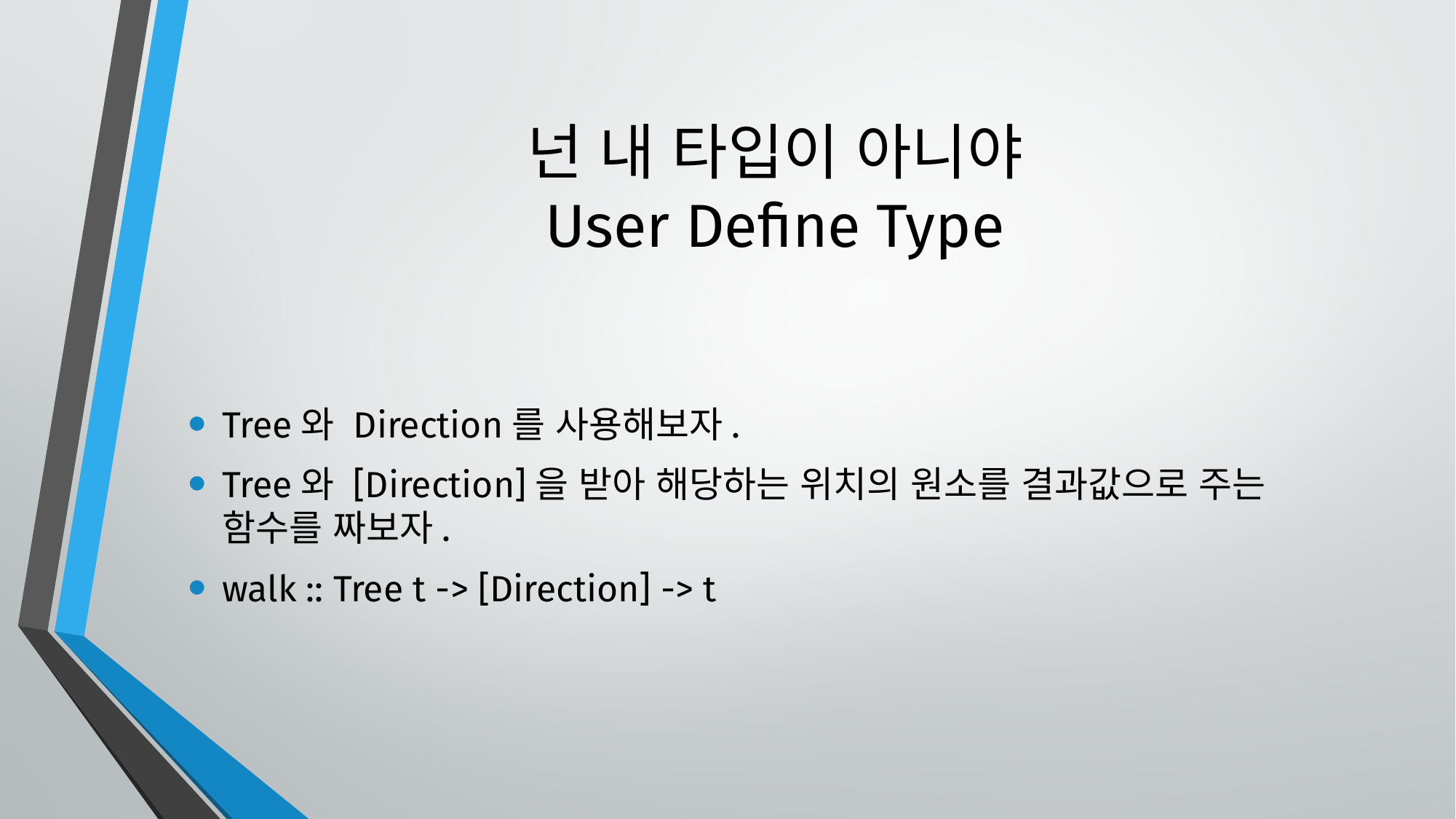

# 넌 내 타입이 아니야 User Define Type
Tree와 Direction를 사용해보자.
Tree와 [Direction]을 받아 해당하는 위치의 원소를 결과값으로 주는 함수를 짜보자.
walk :: Tree t -> [Direction] -> t